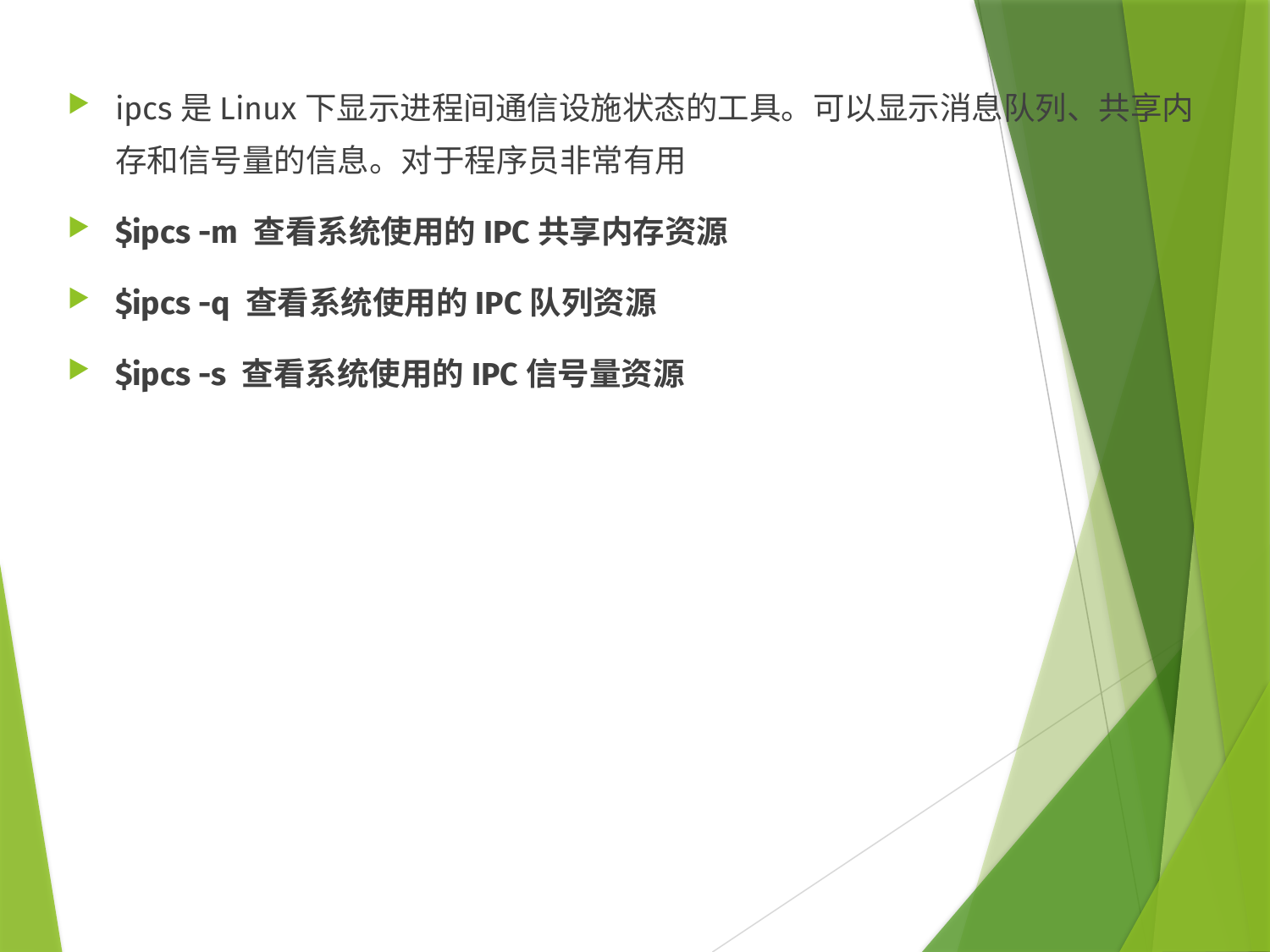

ipcs是Linux下显示进程间通信设施状态的工具。可以显示消息队列、共享内存和信号量的信息。对于程序员非常有用
$ipcs -m 查看系统使用的IPC共享内存资源
$ipcs -q 查看系统使用的IPC队列资源
$ipcs -s 查看系统使用的IPC信号量资源